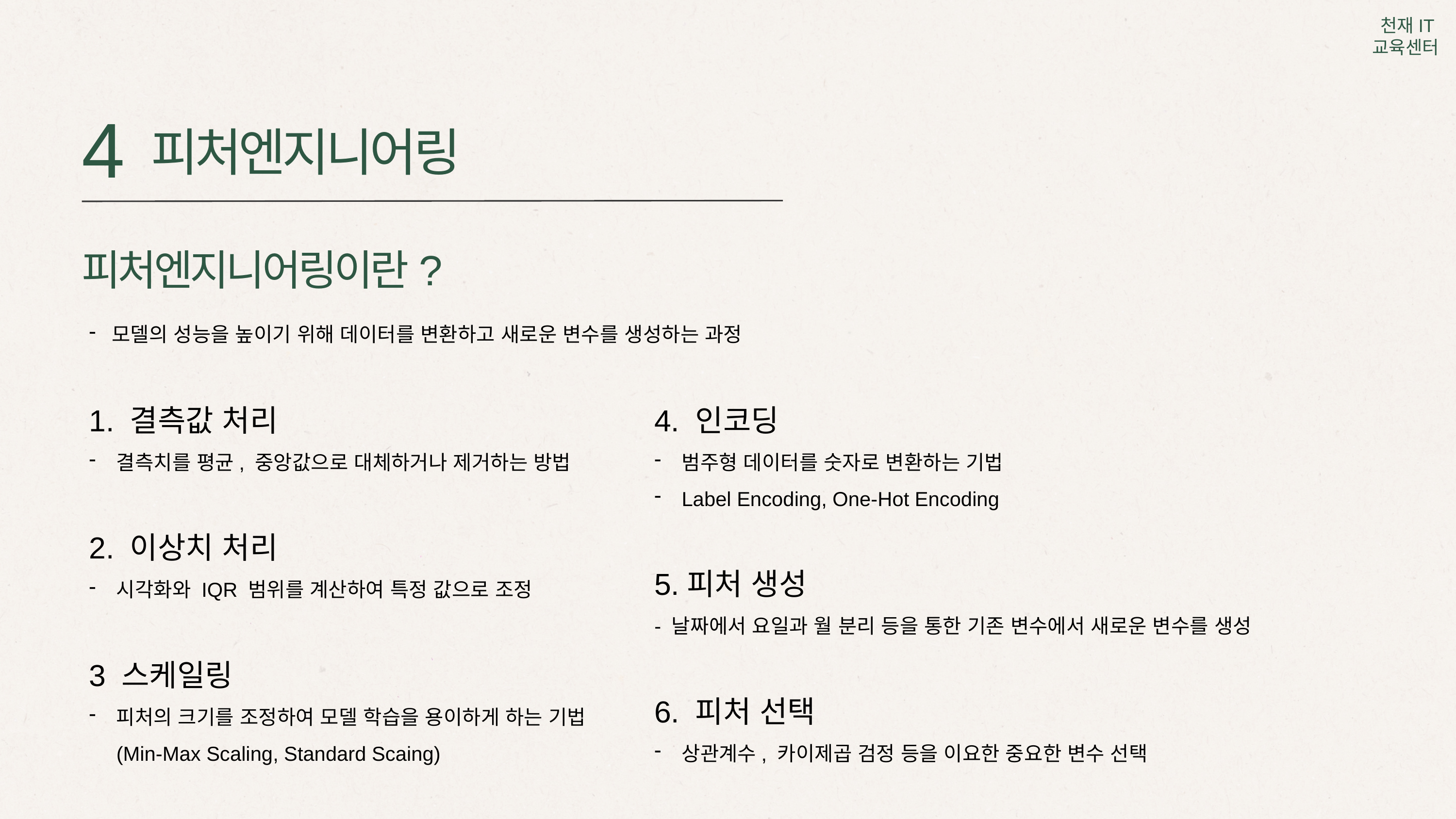

4
피처엔지니어링

피처엔지니어링이란?
모델의 성능을 높이기 위해 데이터를 변환하고 새로운 변수를 생성하는 과정
1. 결측값 처리
결측치를 평균, 중앙값으로 대체하거나 제거하는 방법

2. 이상치 처리
시각화와 IQR 범위를 계산하여 특정 값으로 조정

3 스케일링
피처의 크기를 조정하여 모델 학습을 용이하게 하는 기법(Min-Max Scaling, Standard Scaing)
4. 인코딩
범주형 데이터를 숫자로 변환하는 기법
Label Encoding, One-Hot Encoding

5.피처 생성
- 날짜에서 요일과 월 분리 등을 통한 기존 변수에서 새로운 변수를 생성

6. 피처 선택
상관계수, 카이제곱 검정 등을 이요한 중요한 변수 선택